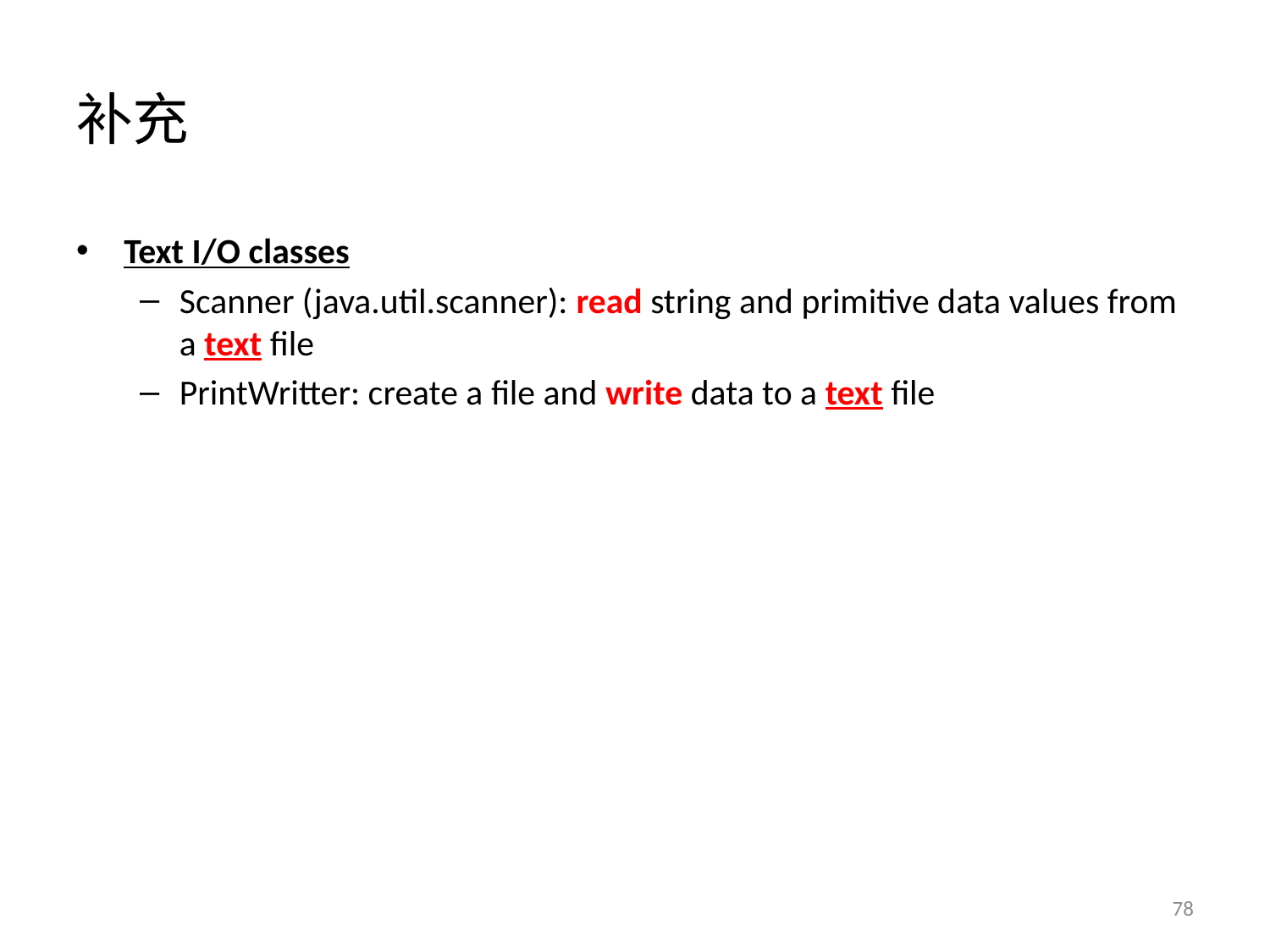

# 补充
Text I/O classes
Scanner (java.util.scanner): read string and primitive data values from a text file
PrintWritter: create a file and write data to a text file

78